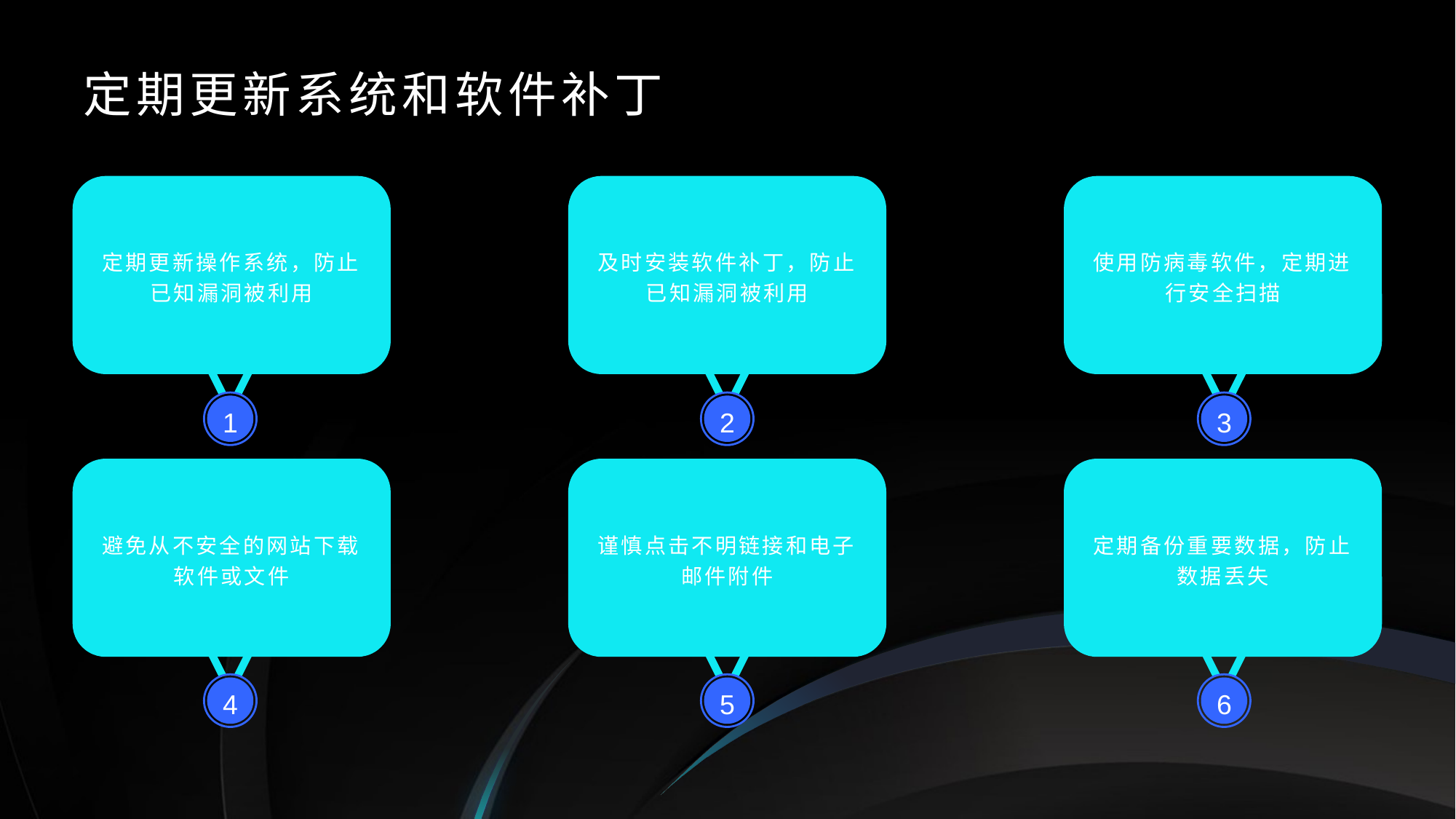

定期更新系统和软件补丁
定期更新操作系统，防止已知漏洞被利用
及时安装软件补丁，防止已知漏洞被利用
使用防病毒软件，定期进行安全扫描

1
2
3
避免从不安全的网站下载软件或文件
谨慎点击不明链接和电子邮件附件
定期备份重要数据，防止数据丢失

4
5
6